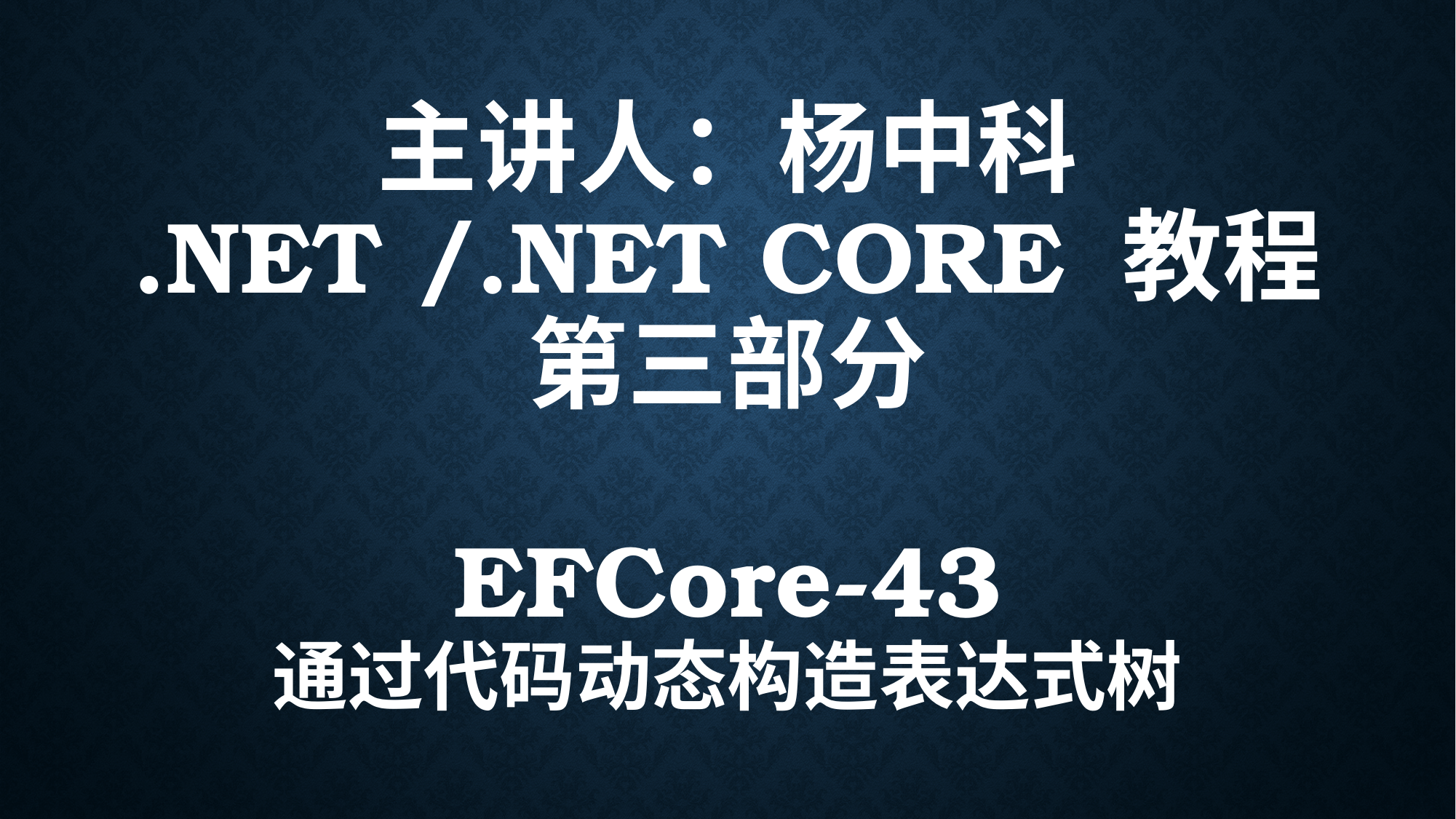

# 主讲人：杨中科 .NET /.NET Core 教程 第三部分 EFCore-43 通过代码动态构造表达式树